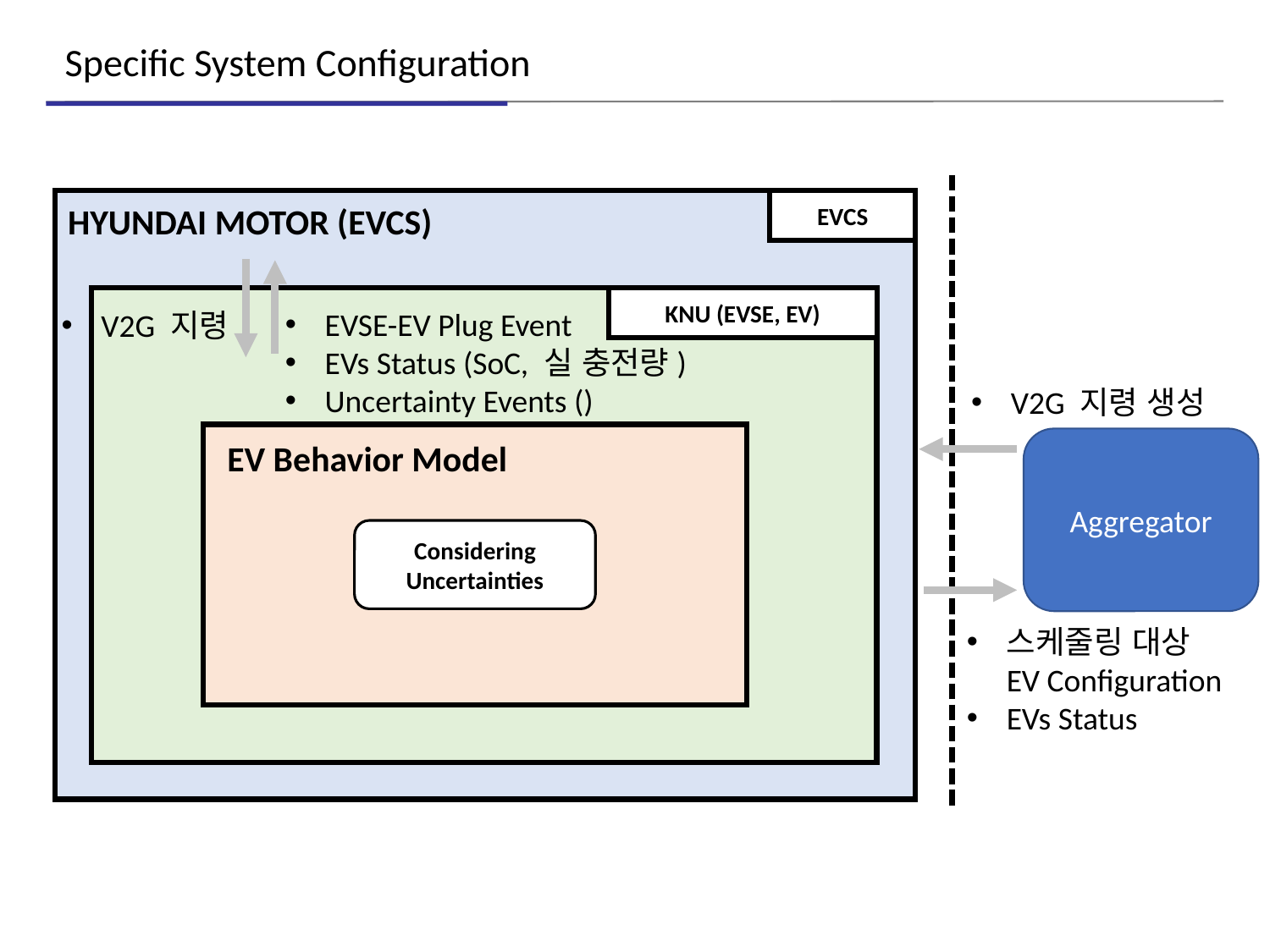

# Specific System Configuration

EVCS
HYUNDAI MOTOR (EVCS)
w
KNU (EVSE, EV)
EVSE-EV Plug Event
EVs Status (SoC, 실 충전량)
Uncertainty Events ()
V2G 지령

V2G 지령 생성

Aggregator
EV Behavior Model
Considering
Uncertainties
스케줄링 대상
EV Configuration
EVs Status